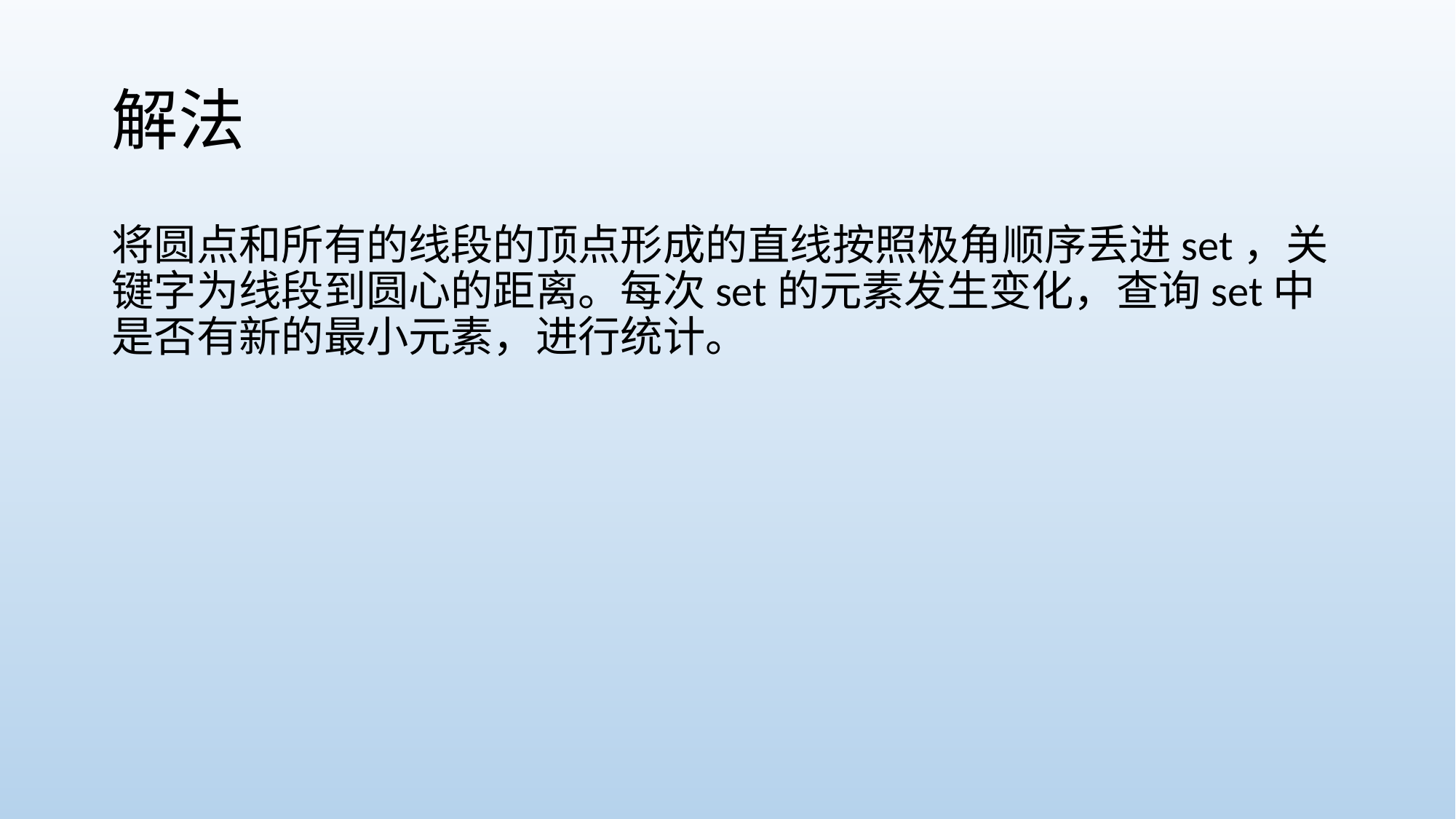

# 解法
将圆点和所有的线段的顶点形成的直线按照极角顺序丢进set，关键字为线段到圆心的距离。每次set的元素发生变化，查询set中是否有新的最小元素，进行统计。